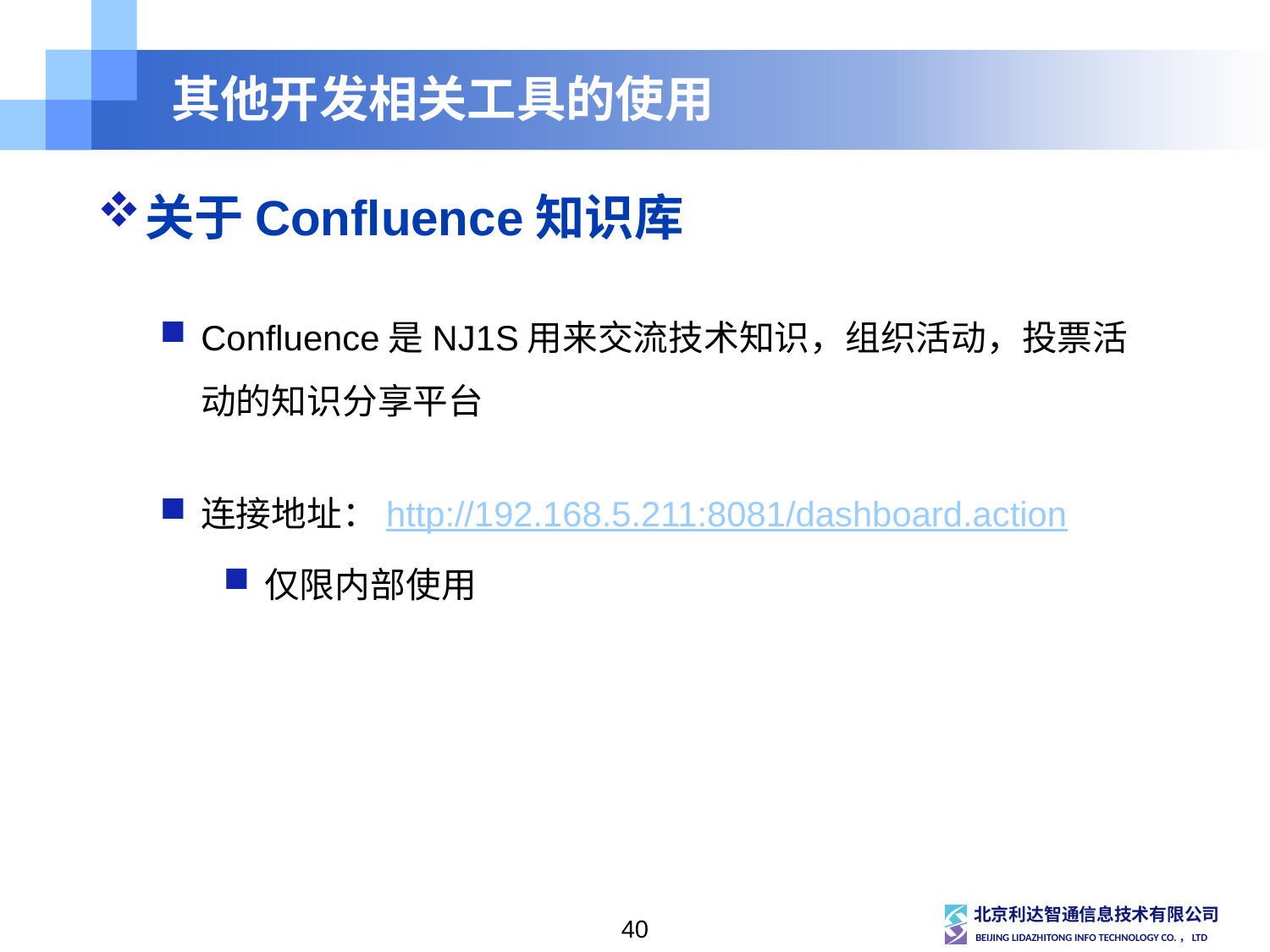

# 其他开发相关工具的使用
关于Confluence知识库

Confluence是NJ1S用来交流技术知识，组织活动，投票活动的知识分享平台

连接地址：http://192.168.5.211:8081/dashboard.action
仅限内部使用
40